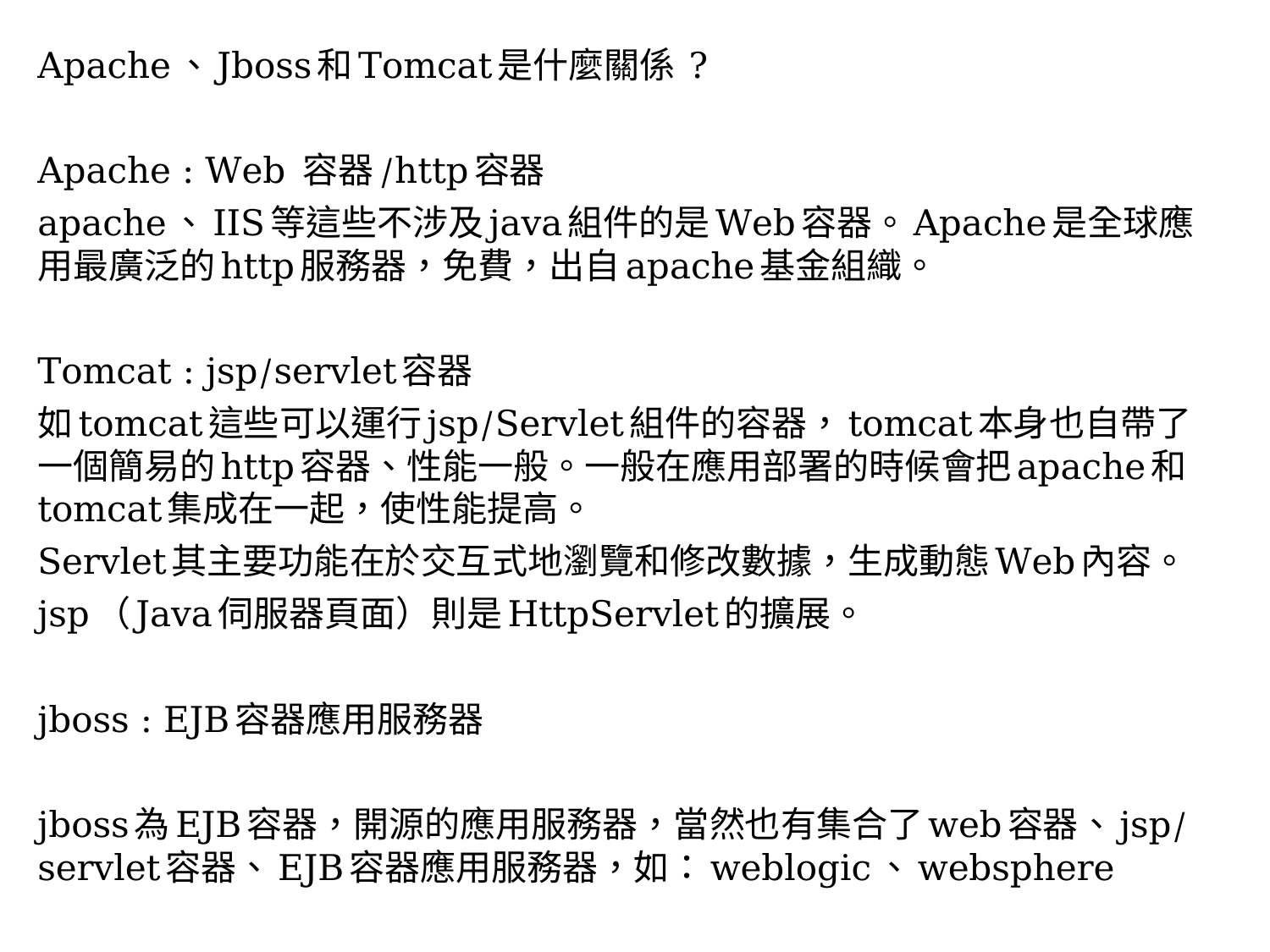

Apache、Jboss和Tomcat是什麼關係 ?

Apache : Web 容器/http容器
apache、IIS等這些不涉及java組件的是Web容器。Apache是全球應用最廣泛的http服務器，免費，出自apache基金組織。

Tomcat : jsp/servlet容器
如tomcat這些可以運行jsp/Servlet組件的容器，tomcat本身也自帶了一個簡易的http容器、性能一般。一般在應用部署的時候會把apache和tomcat集成在一起，使性能提高。
Servlet其主要功能在於交互式地瀏覽和修改數據，生成動態Web內容。
jsp（Java伺服器頁面）則是HttpServlet的擴展。

jboss : EJB容器應用服務器

jboss為EJB容器，開源的應用服務器，當然也有集合了web容器、jsp/servlet容器、EJB容器應用服務器，如：weblogic、websphere